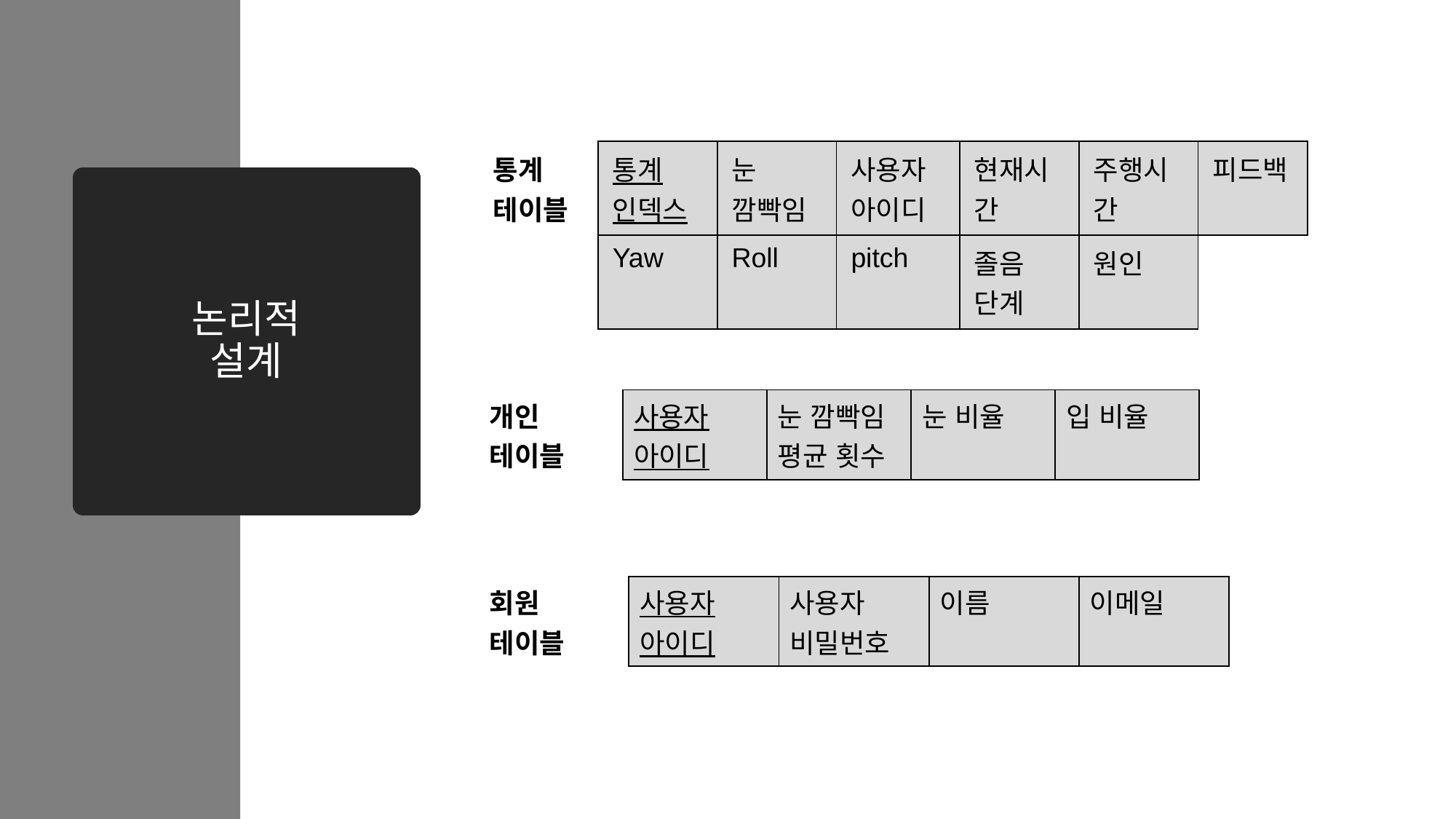

| 통계 테이블 | 통계 인덱스 | 눈 깜빡임 | 사용자 아이디 | 현재시간 | 주행시간 | 피드백 |
| --- | --- | --- | --- | --- | --- | --- |
|  | Yaw | Roll | pitch | 졸음 단계 | 원인 |  |
# 논리적 설계
| 개인 테이블 | 사용자 아이디 | 눈 깜빡임 평균 횟수 | 눈 비율 | 입 비율 |
| --- | --- | --- | --- | --- |
| 회원 테이블 | 사용자 아이디 | 사용자 비밀번호 | 이름 | 이메일 |
| --- | --- | --- | --- | --- |